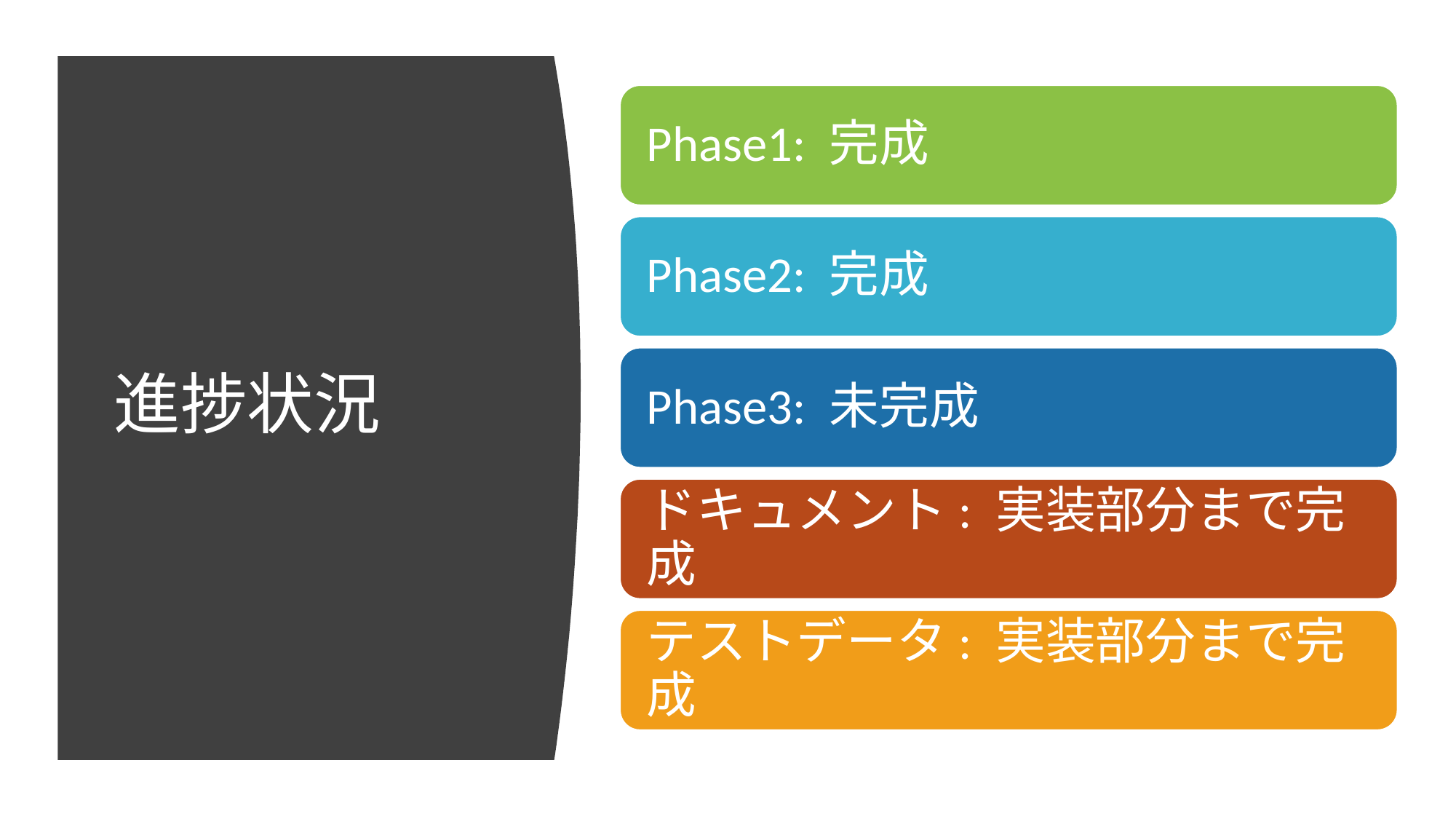

Phase1: 完成
Phase2: 完成
Phase3: 未完成
ドキュメント: 実装部分まで完成
テストデータ: 実装部分まで完成

# 進捗状況